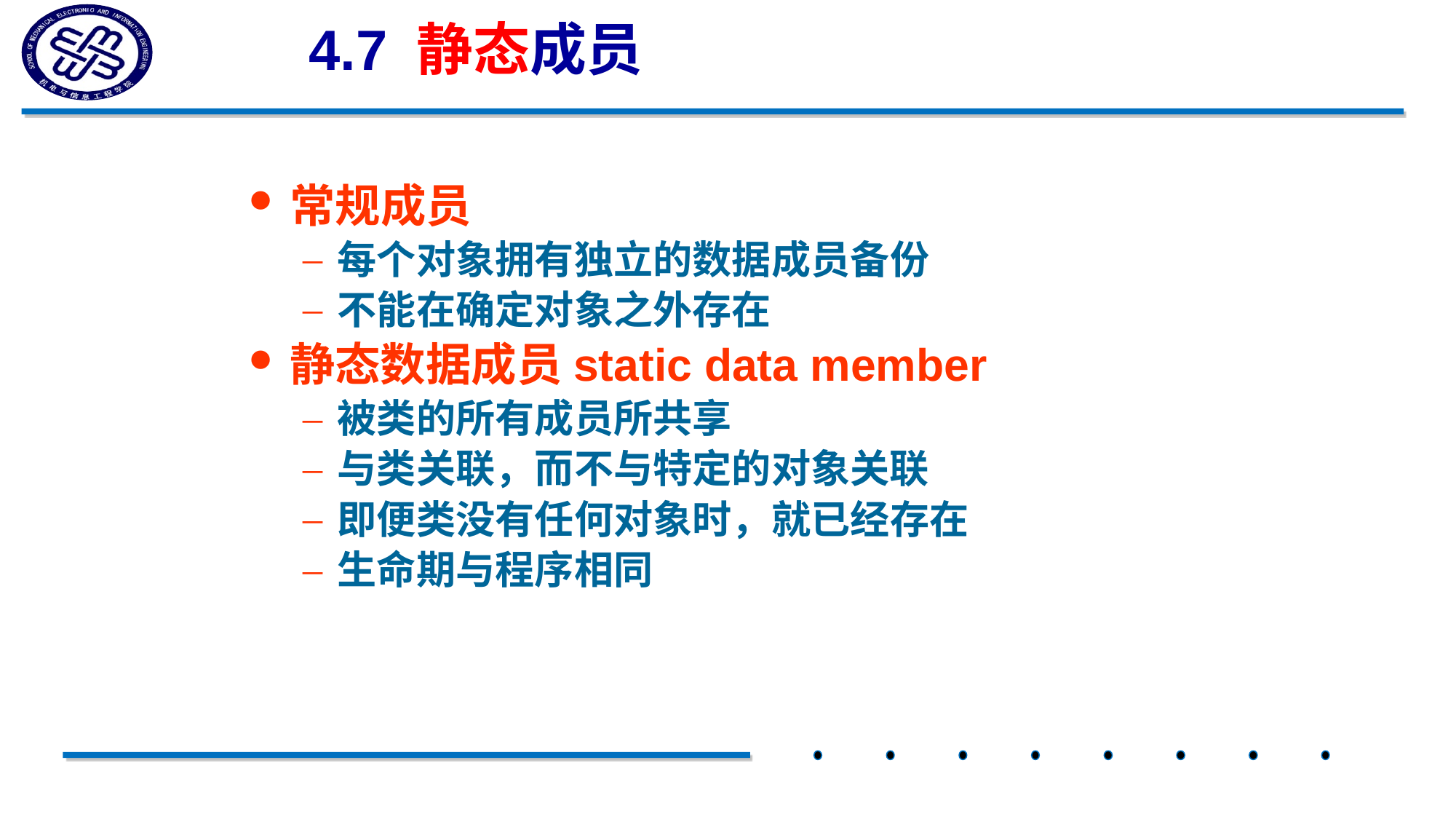

# 4.7 静态成员
常规成员
每个对象拥有独立的数据成员备份
不能在确定对象之外存在
静态数据成员static data member
被类的所有成员所共享
与类关联，而不与特定的对象关联
即便类没有任何对象时，就已经存在
生命期与程序相同